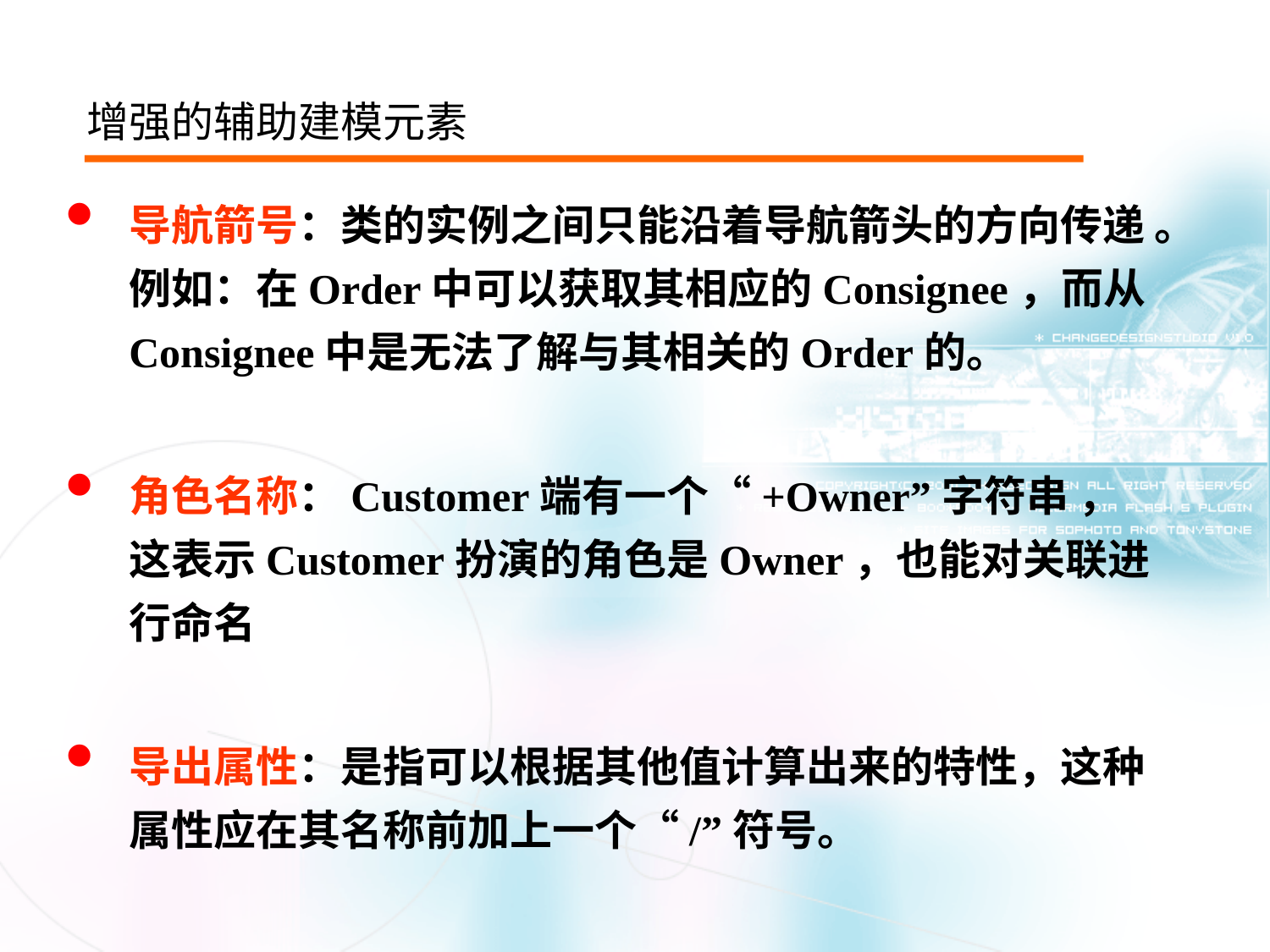

增强的辅助建模元素
导航箭号：类的实例之间只能沿着导航箭头的方向传递 。例如：在Order中可以获取其相应的Consignee，而从Consignee中是无法了解与其相关的Order的。

角色名称：Customer端有一个“+Owner”字符串 ，这表示Customer扮演的角色是Owner，也能对关联进行命名

导出属性：是指可以根据其他值计算出来的特性，这种属性应在其名称前加上一个“/”符号。